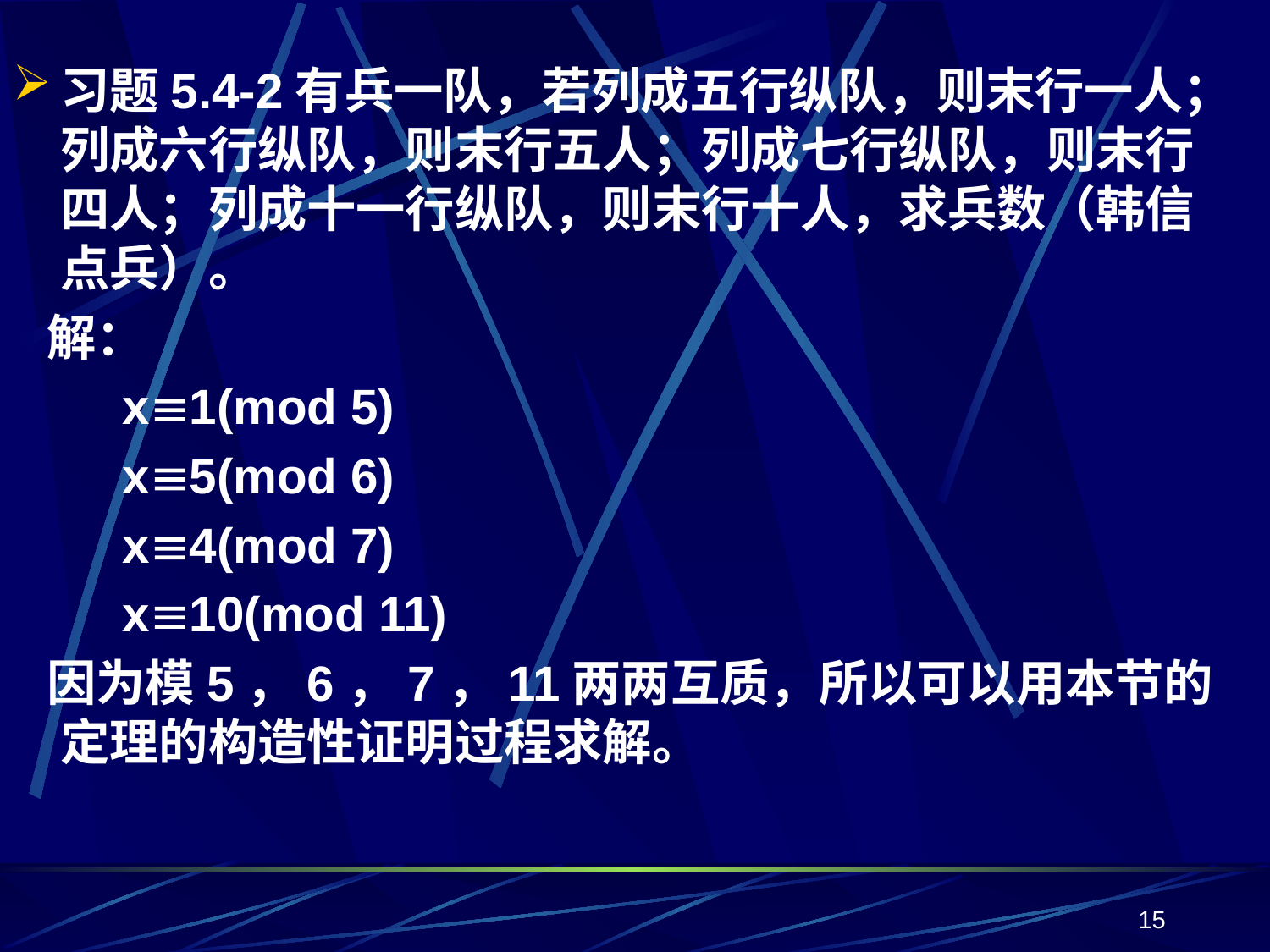

习题5.4-2有兵一队，若列成五行纵队，则末行一人；列成六行纵队，则末行五人；列成七行纵队，则末行四人；列成十一行纵队，则末行十人，求兵数（韩信点兵）。
  解：
        x≡1(mod 5)
        x≡5(mod 6)
        x≡4(mod 7)
        x≡10(mod 11)
  因为模5，6，7，11两两互质，所以可以用本节的定理的构造性证明过程求解。
15